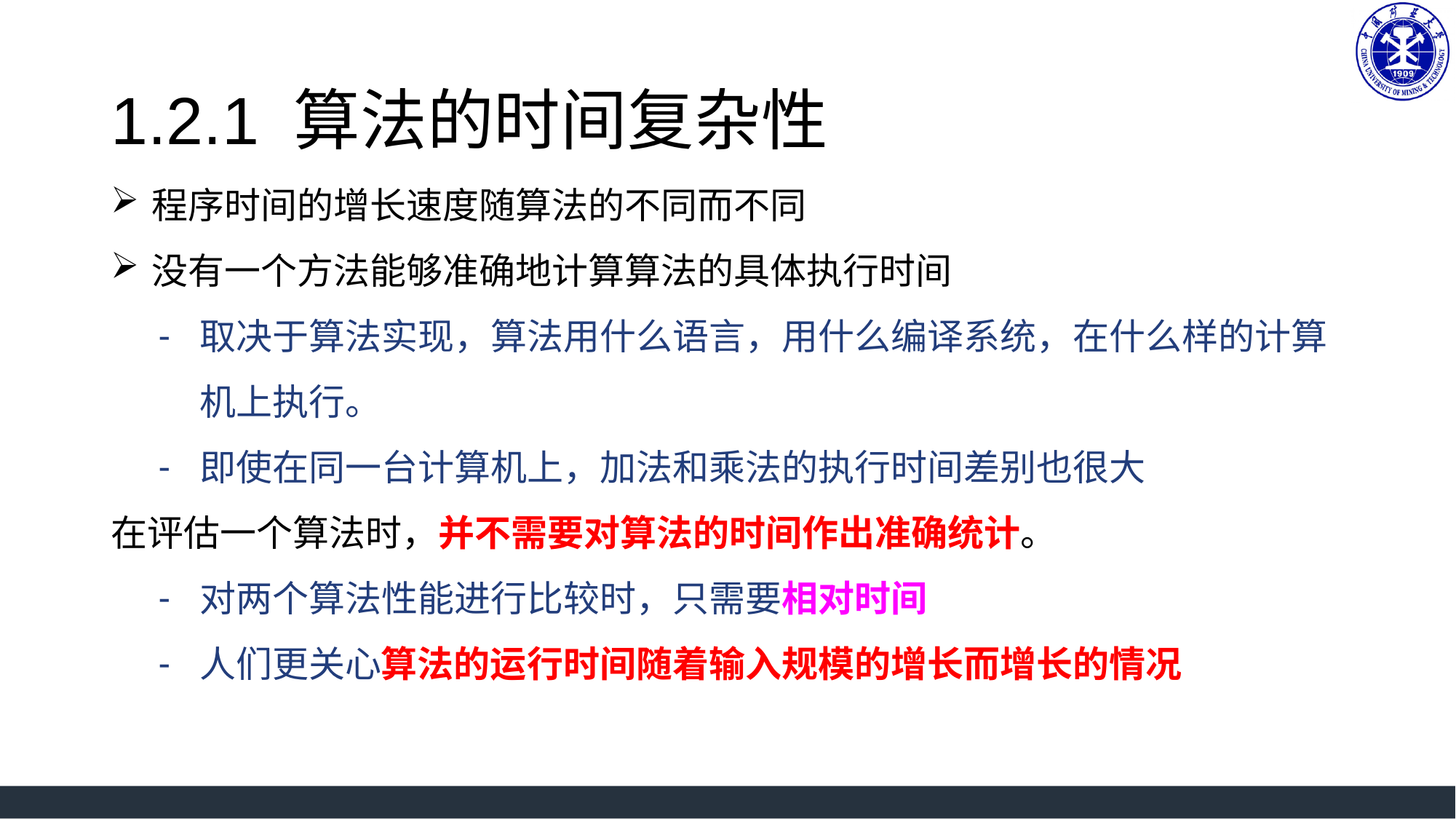

# 1.2.1 算法的时间复杂性
程序时间的增长速度随算法的不同而不同
没有一个方法能够准确地计算算法的具体执行时间
取决于算法实现，算法用什么语言，用什么编译系统，在什么样的计算机上执行。
即使在同一台计算机上，加法和乘法的执行时间差别也很大
在评估一个算法时，并不需要对算法的时间作出准确统计。
对两个算法性能进行比较时，只需要相对时间
人们更关心算法的运行时间随着输入规模的增长而增长的情况